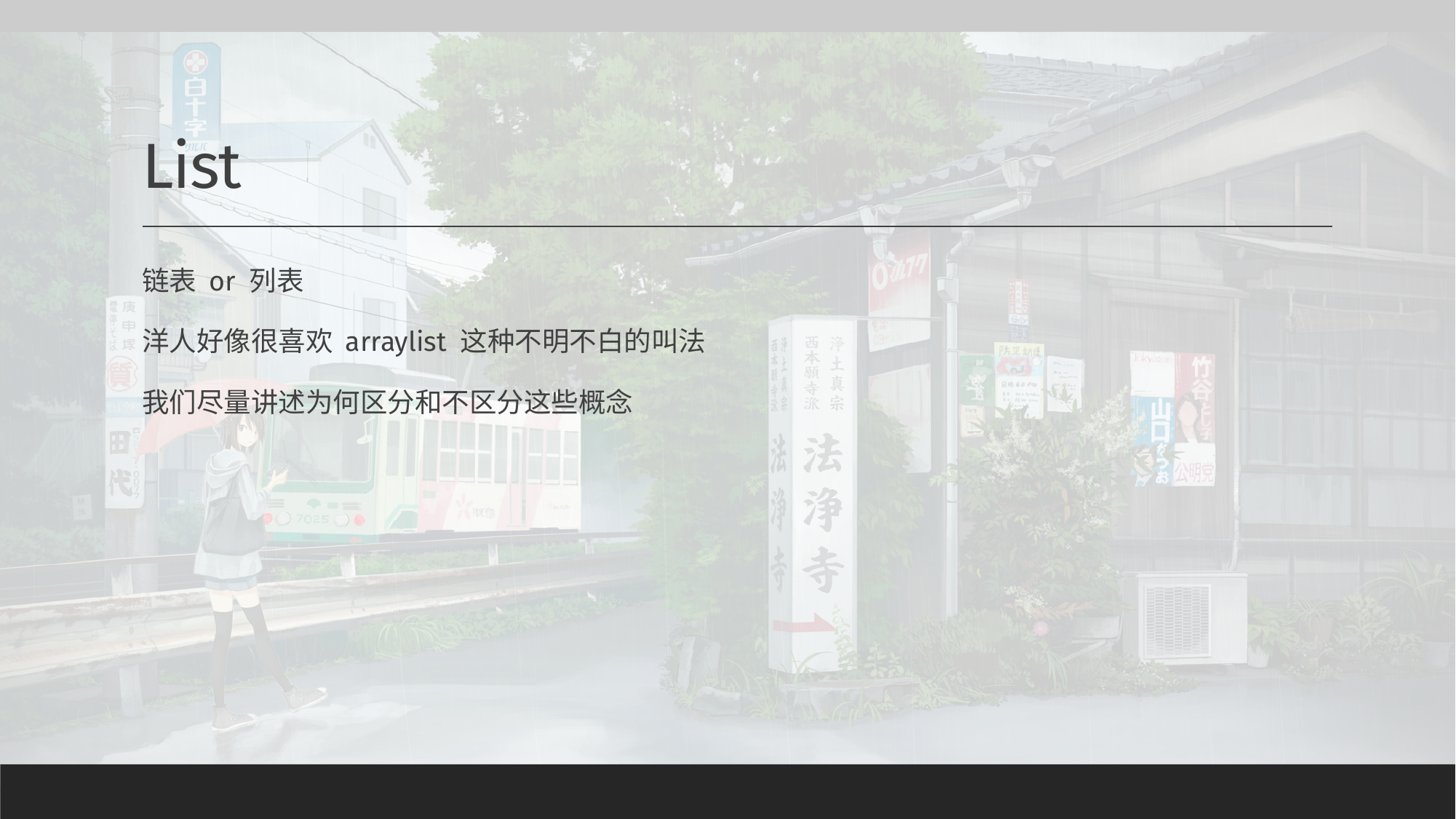

# List
链表 or 列表
洋人好像很喜欢 arraylist 这种不明不白的叫法
我们尽量讲述为何区分和不区分这些概念